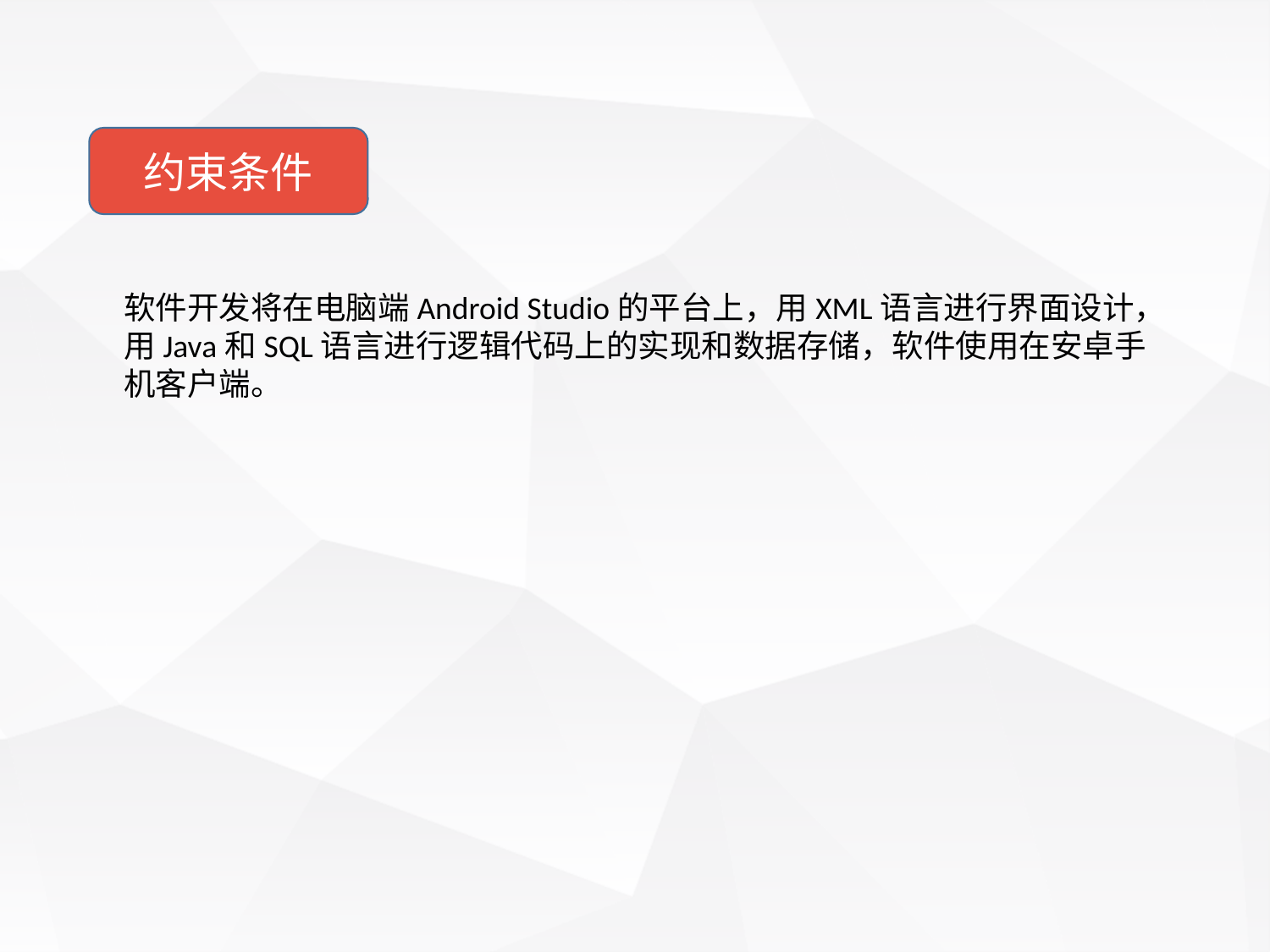

约束条件
软件开发将在电脑端Android Studio的平台上，用XML语言进行界面设计，用Java和SQL语言进行逻辑代码上的实现和数据存储，软件使用在安卓手机客户端。